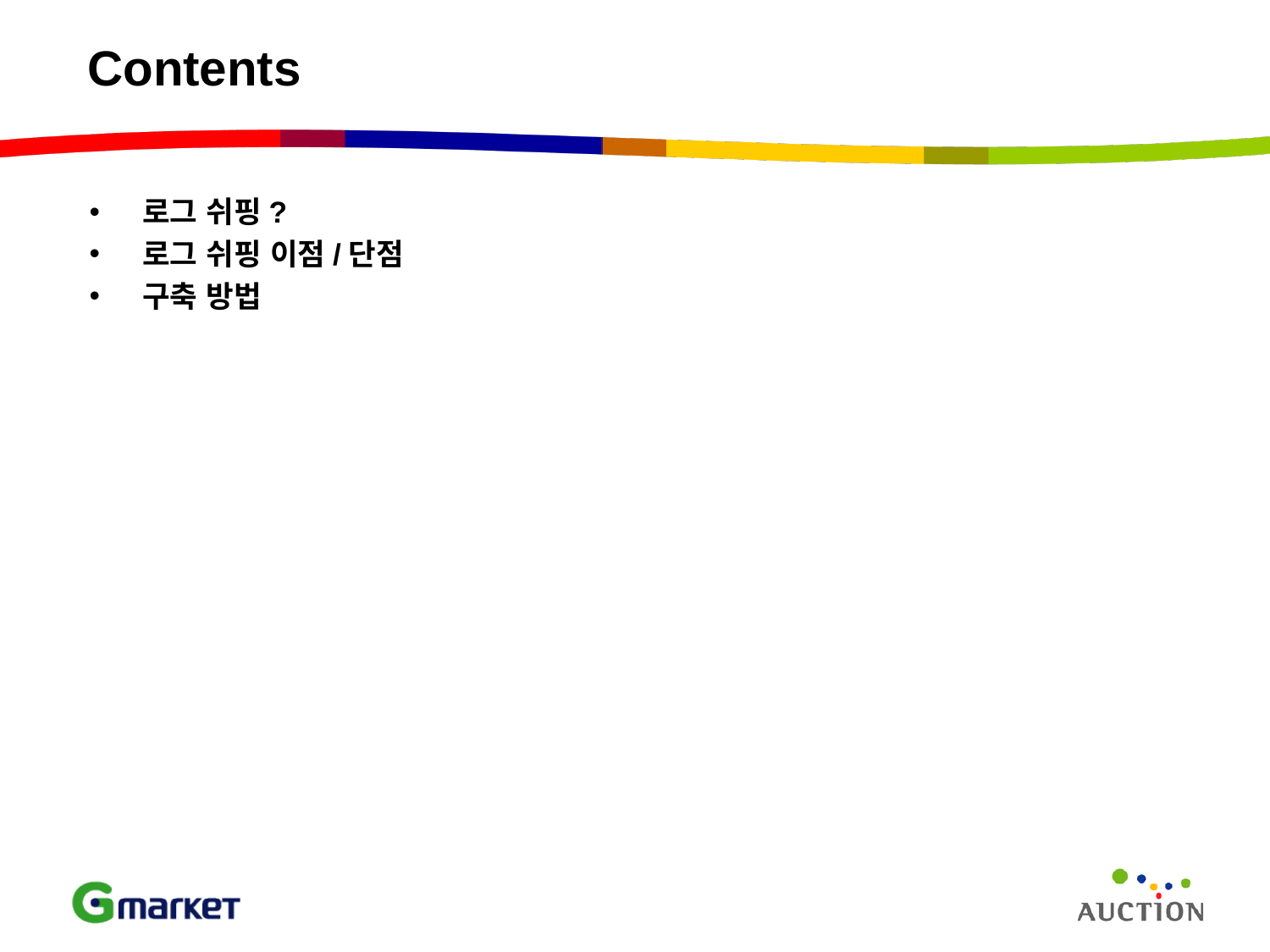

# Contents
로그 쉬핑?
로그 쉬핑 이점/단점
구축 방법